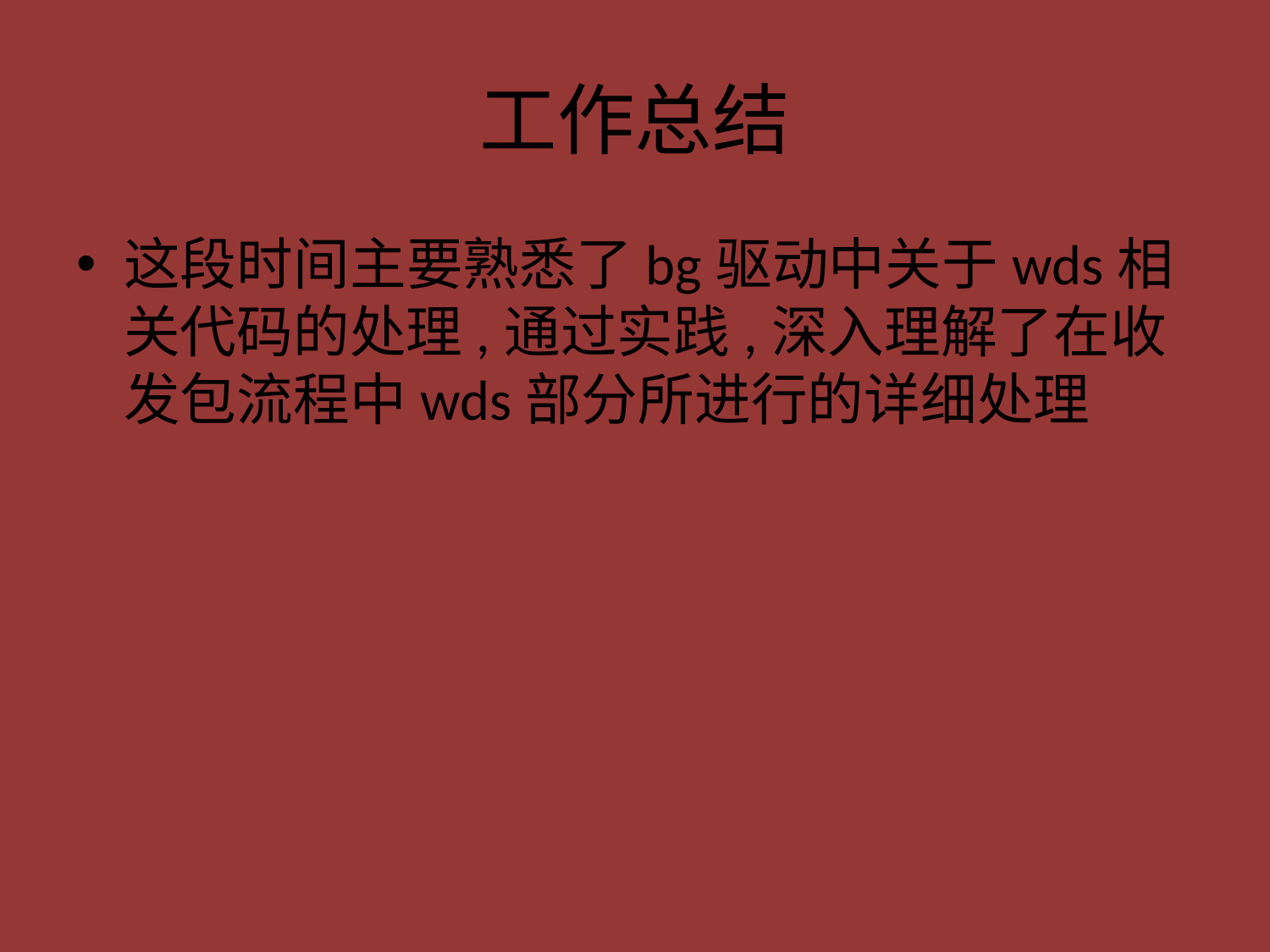

# 工作总结
这段时间主要熟悉了bg驱动中关于wds相关代码的处理,通过实践,深入理解了在收发包流程中wds部分所进行的详细处理